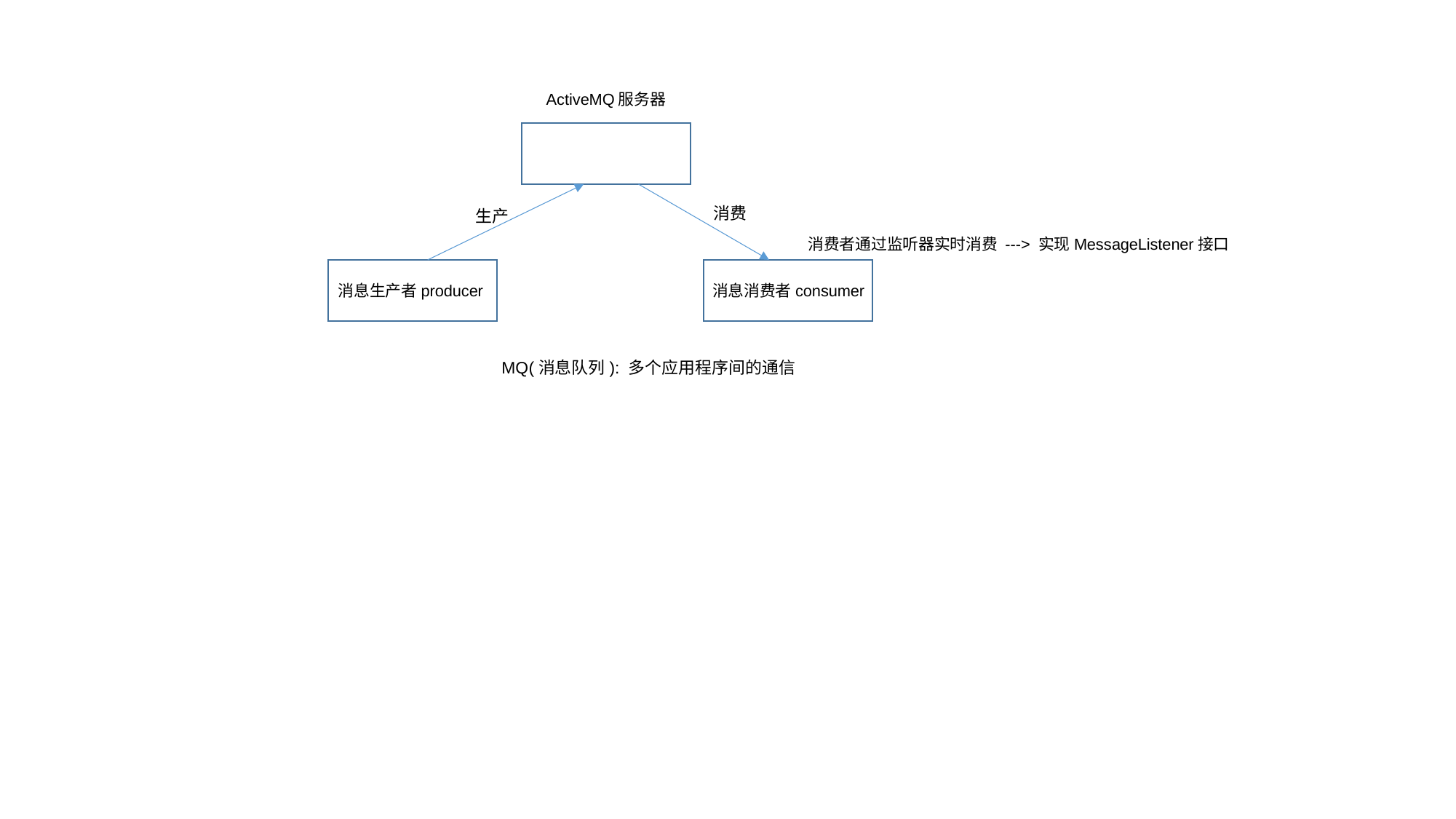

ActiveMQ服务器

消费
生产
消费者通过监听器实时消费 ---> 实现MessageListener接口

消息生产者producer
消息消费者consumer
MQ(消息队列): 多个应用程序间的通信